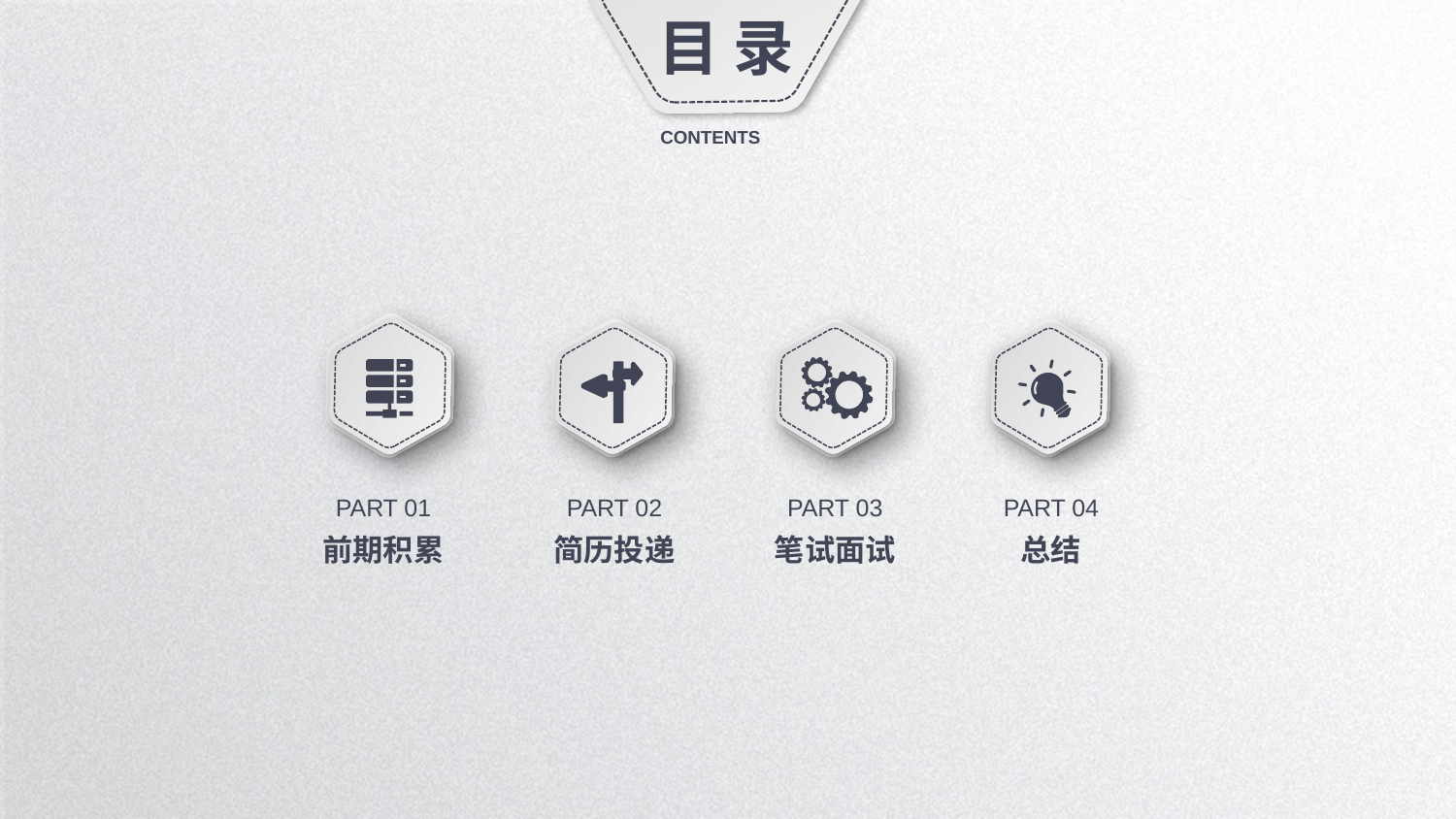

目 录
CONTENTS

PART 01
前期积累
PART 02
简历投递
PART 03
笔试面试
PART 04
总结